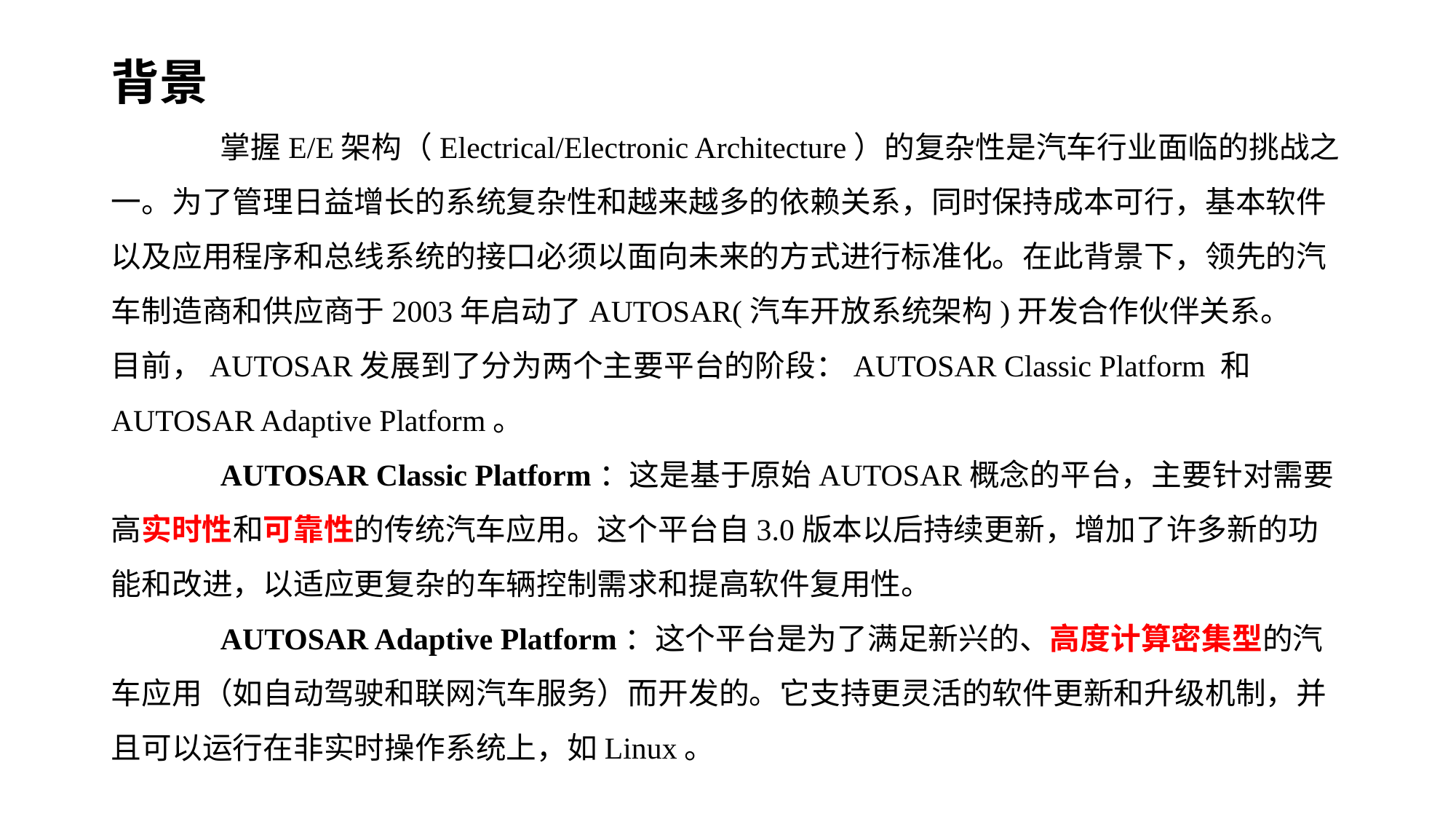

# 背景 掌握E/E架构（Electrical/Electronic Architecture）的复杂性是汽车行业面临的挑战之一。为了管理日益增长的系统复杂性和越来越多的依赖关系，同时保持成本可行，基本软件以及应用程序和总线系统的接口必须以面向未来的方式进行标准化。在此背景下，领先的汽车制造商和供应商于2003年启动了AUTOSAR(汽车开放系统架构)开发合作伙伴关系。 目前，AUTOSAR发展到了分为两个主要平台的阶段：AUTOSAR Classic Platform 和 AUTOSAR Adaptive Platform。 AUTOSAR Classic Platform：这是基于原始AUTOSAR概念的平台，主要针对需要高实时性和可靠性的传统汽车应用。这个平台自3.0版本以后持续更新，增加了许多新的功能和改进，以适应更复杂的车辆控制需求和提高软件复用性。 AUTOSAR Adaptive Platform：这个平台是为了满足新兴的、高度计算密集型的汽车应用（如自动驾驶和联网汽车服务）而开发的。它支持更灵活的软件更新和升级机制，并且可以运行在非实时操作系统上，如Linux。